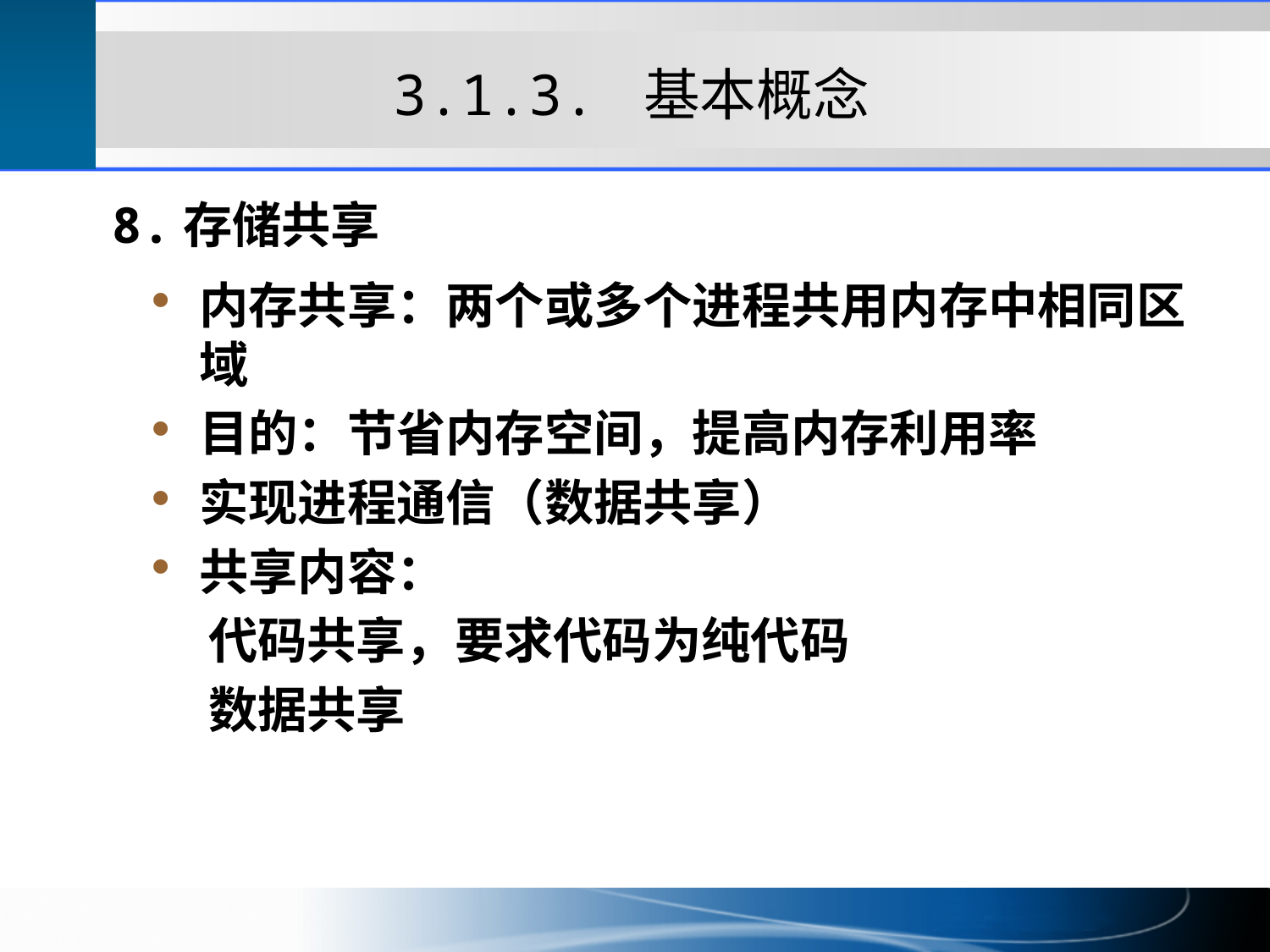

3.1.3. 基本概念
# 8.存储共享
内存共享：两个或多个进程共用内存中相同区域
目的：节省内存空间，提高内存利用率
实现进程通信（数据共享）
共享内容：
    代码共享，要求代码为纯代码
    数据共享